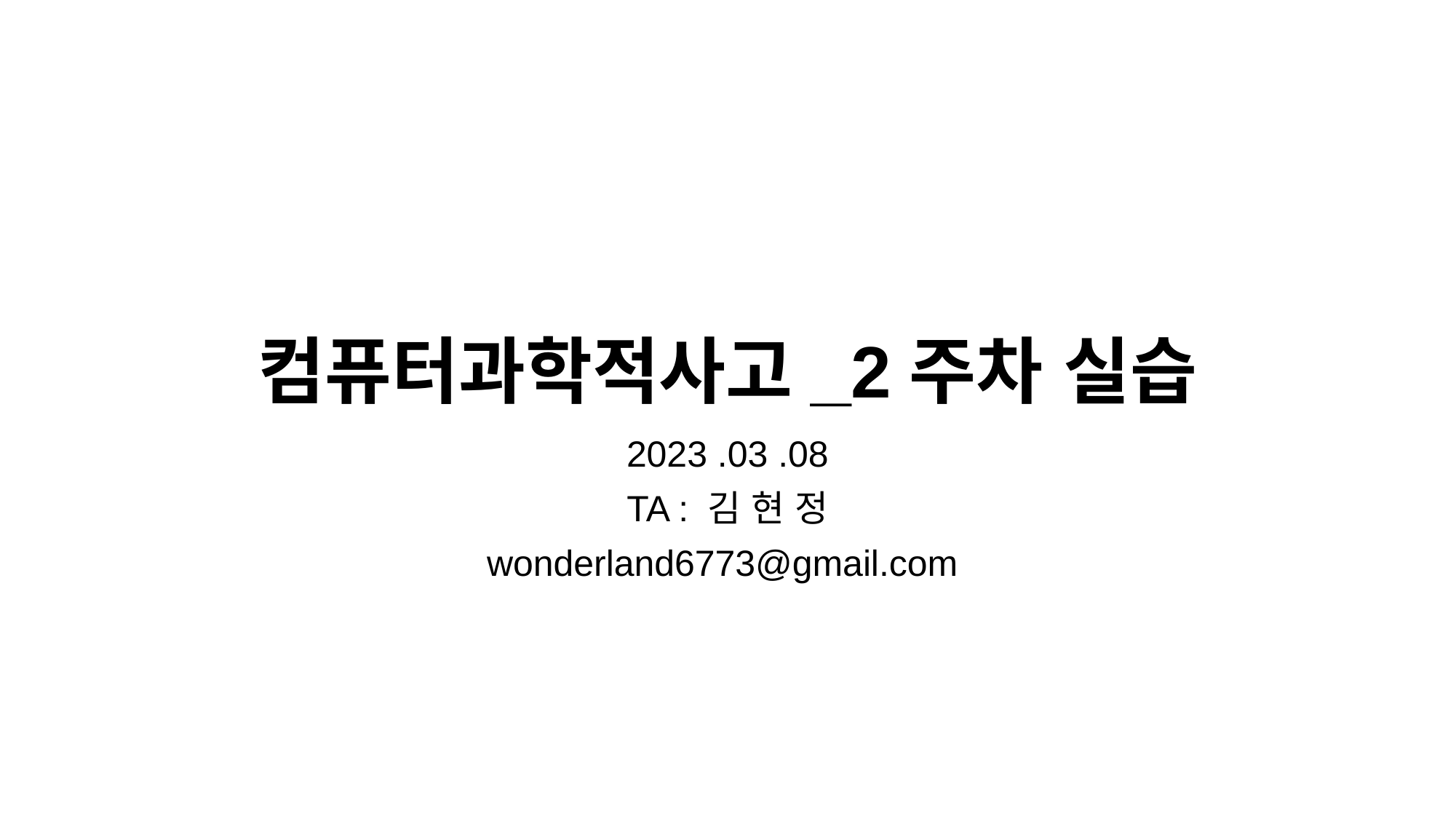

# 컴퓨터과학적사고_2주차 실습
2023 .03 .08
TA : 김 현 정
wonderland6773@gmail.com